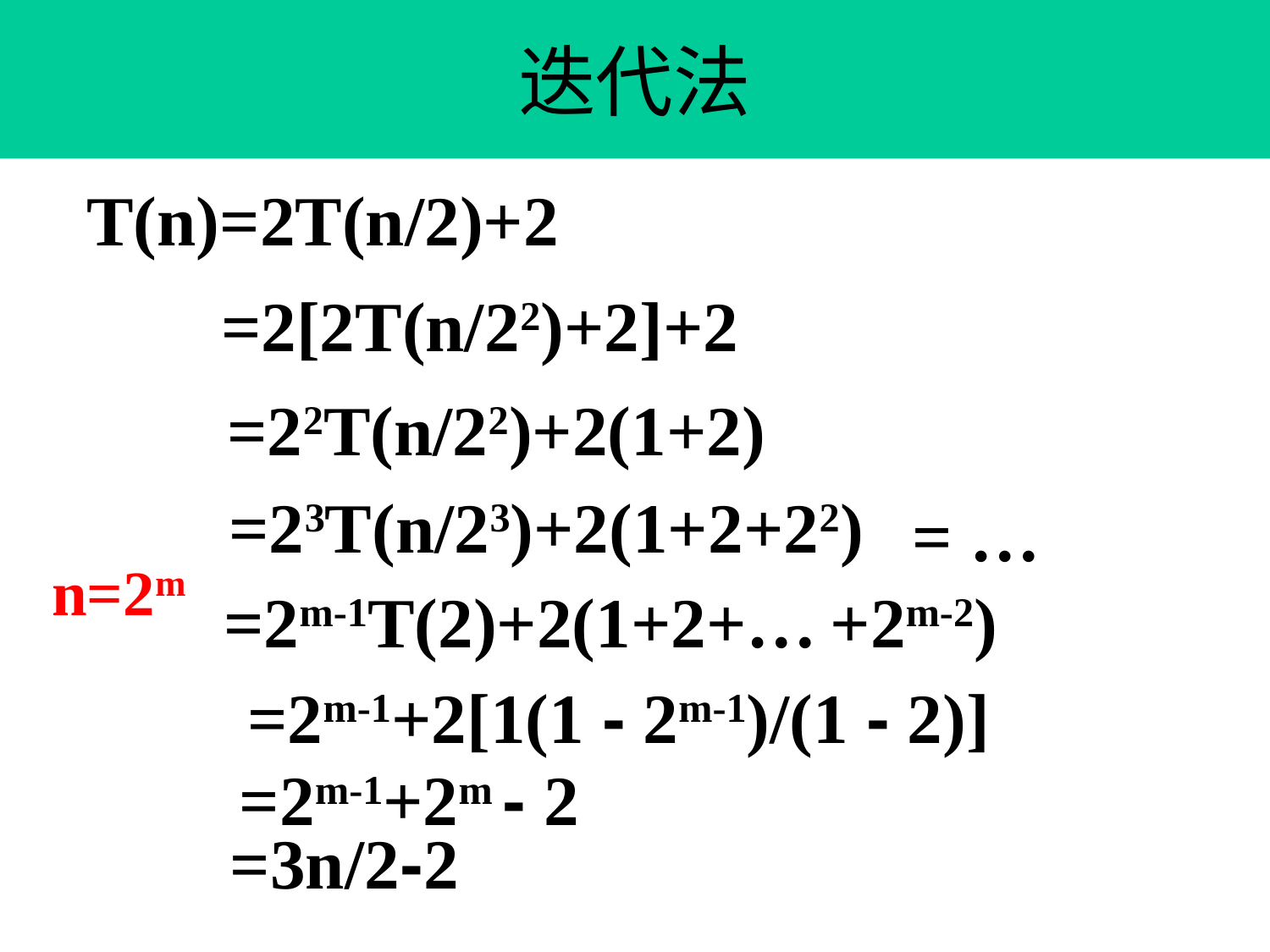

65 of 1
# 迭代法
T(n)=2T(n/2)+2
=2[2T(n/22)+2]+2
=22T(n/22)+2(1+2)
=23T(n/23)+2(1+2+22)
= …
n=2m
=2m-1T(2)+2(1+2+…
+2m-2)
=2m-1+2[1(1 - 2m-1)/(1 - 2)]
=2m-1+2m - 2
=3n/2-2